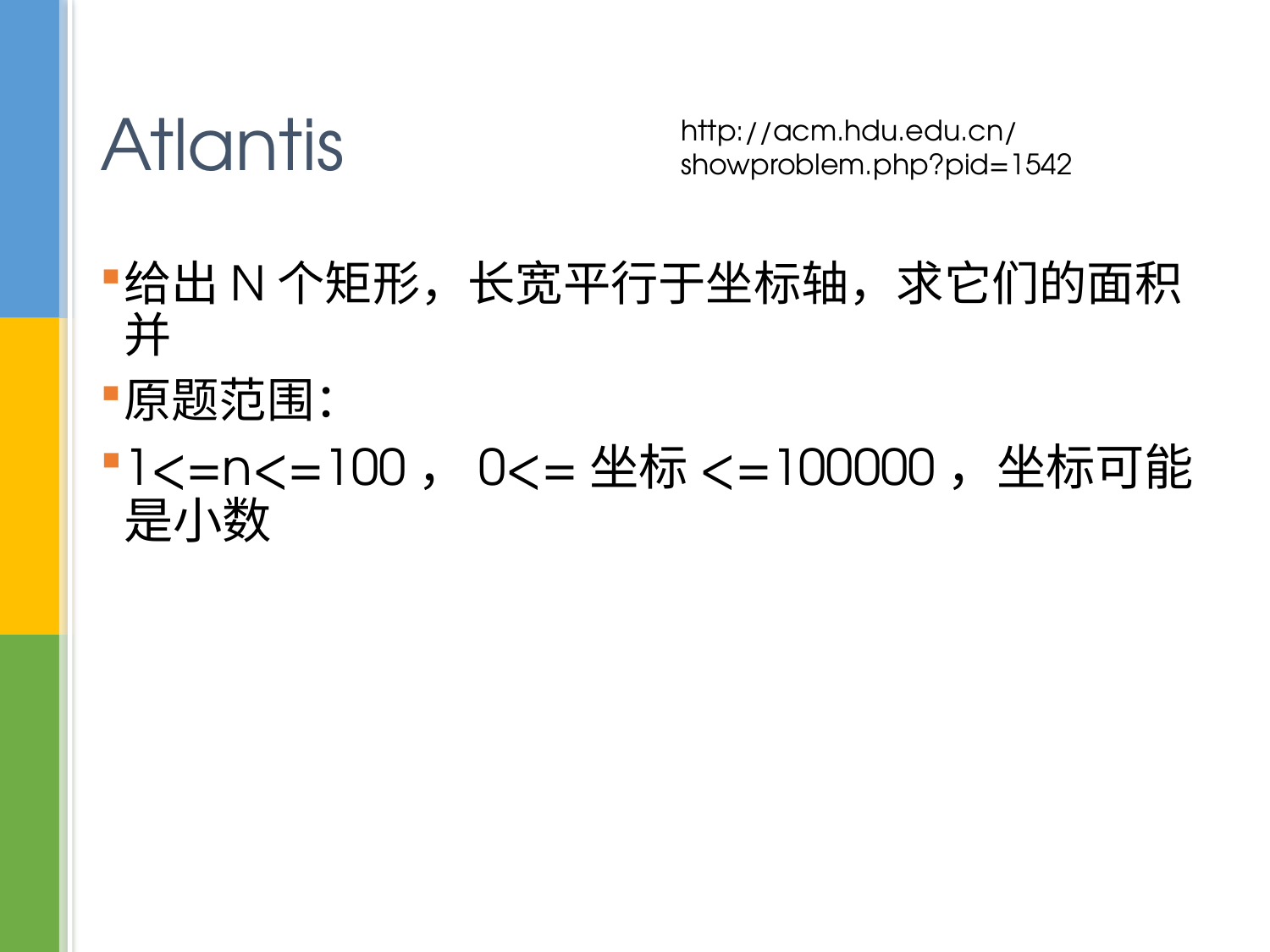

# Atlantis
http://acm.hdu.edu.cn/showproblem.php?pid=1542
给出N个矩形，长宽平行于坐标轴，求它们的面积并
原题范围：
1<=n<=100，0<=坐标<=100000，坐标可能是小数